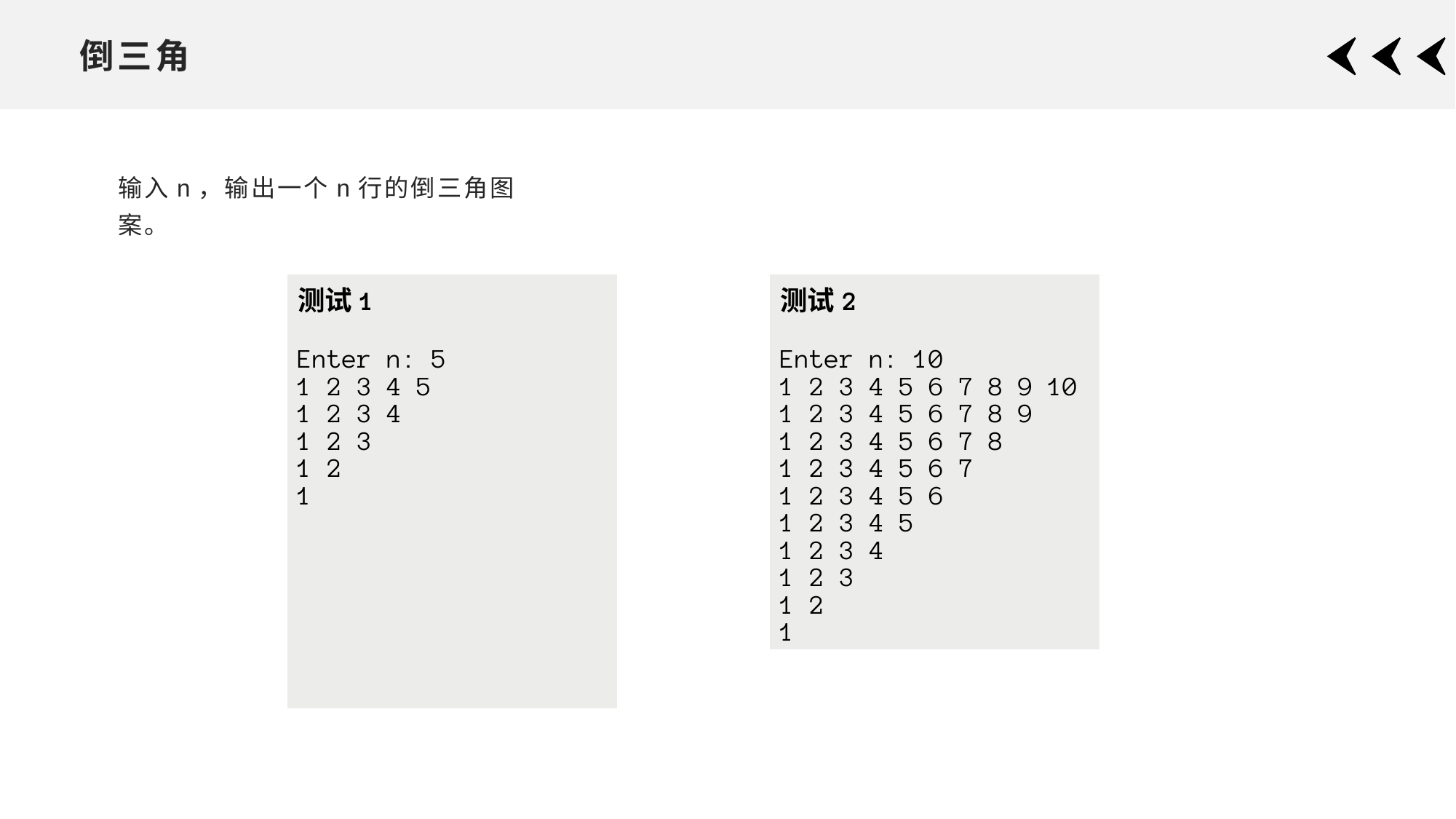

# 倒三角
输入n，输出一个n行的倒三角图案。
| 测试1 Enter n: 5 1 2 3 4 5 1 2 3 4 1 2 3 1 2 1 |
| --- |
| 测试2 Enter n: 10 1 2 3 4 5 6 7 8 9 10 1 2 3 4 5 6 7 8 9 1 2 3 4 5 6 7 8 1 2 3 4 5 6 7 1 2 3 4 5 6 1 2 3 4 5 1 2 3 4 1 2 3 1 2 1 |
| --- |